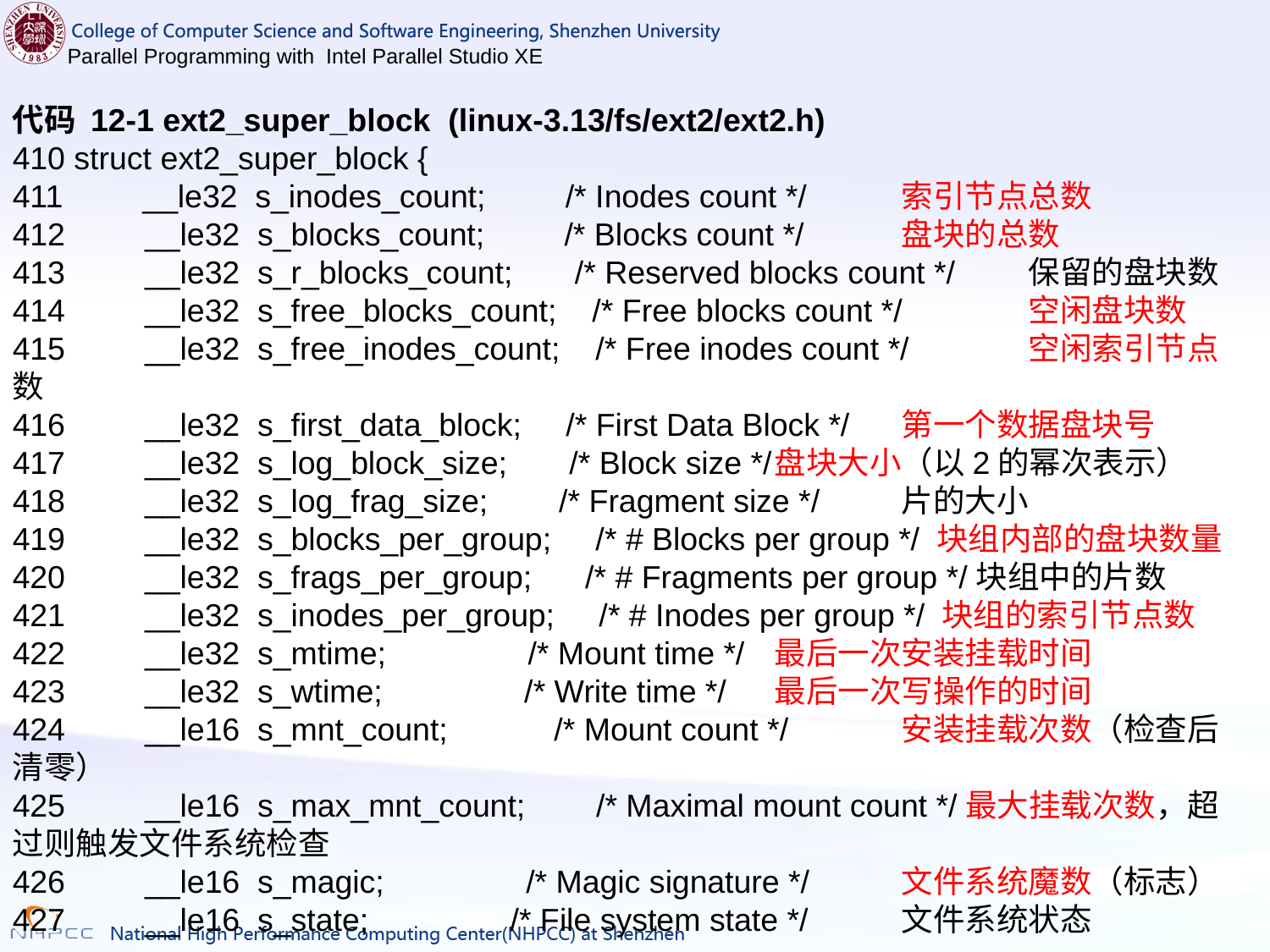

代码 12‑1 ext2_super_block  (linux-3.13/fs/ext2/ext2.h)
410 struct ext2_super_block {
411         __le32  s_inodes_count;         /* Inodes count */ 	索引节点总数
412         __le32  s_blocks_count;         /* Blocks count */ 	盘块的总数
413         __le32  s_r_blocks_count;       /* Reserved blocks count */ 	保留的盘块数
414         __le32  s_free_blocks_count;    /* Free blocks count */ 	空闲盘块数
415         __le32  s_free_inodes_count;    /* Free inodes count */ 	空闲索引节点数
416         __le32  s_first_data_block;     /* First Data Block */ 	第一个数据盘块号
417         __le32  s_log_block_size;       /* Block size */	盘块大小（以2的幂次表示）
418         __le32  s_log_frag_size;        /* Fragment size */ 	片的大小
419         __le32  s_blocks_per_group;     /* # Blocks per group */ 块组内部的盘块数量
420         __le32  s_frags_per_group;      /* # Fragments per group */块组中的片数
421         __le32  s_inodes_per_group;     /* # Inodes per group */ 块组的索引节点数
422         __le32  s_mtime;                /* Mount time */	最后一次安装挂载时间
423         __le32  s_wtime;                /* Write time */ 	最后一次写操作的时间
424         __le16  s_mnt_count;            /* Mount count */ 	安装挂载次数（检查后清零）
425         __le16  s_max_mnt_count;        /* Maximal mount count */最大挂载次数，超过则触发文件系统检查
426         __le16  s_magic;                /* Magic signature */ 	文件系统魔数（标志）
427         __le16  s_state;                /* File system state */ 	文件系统状态